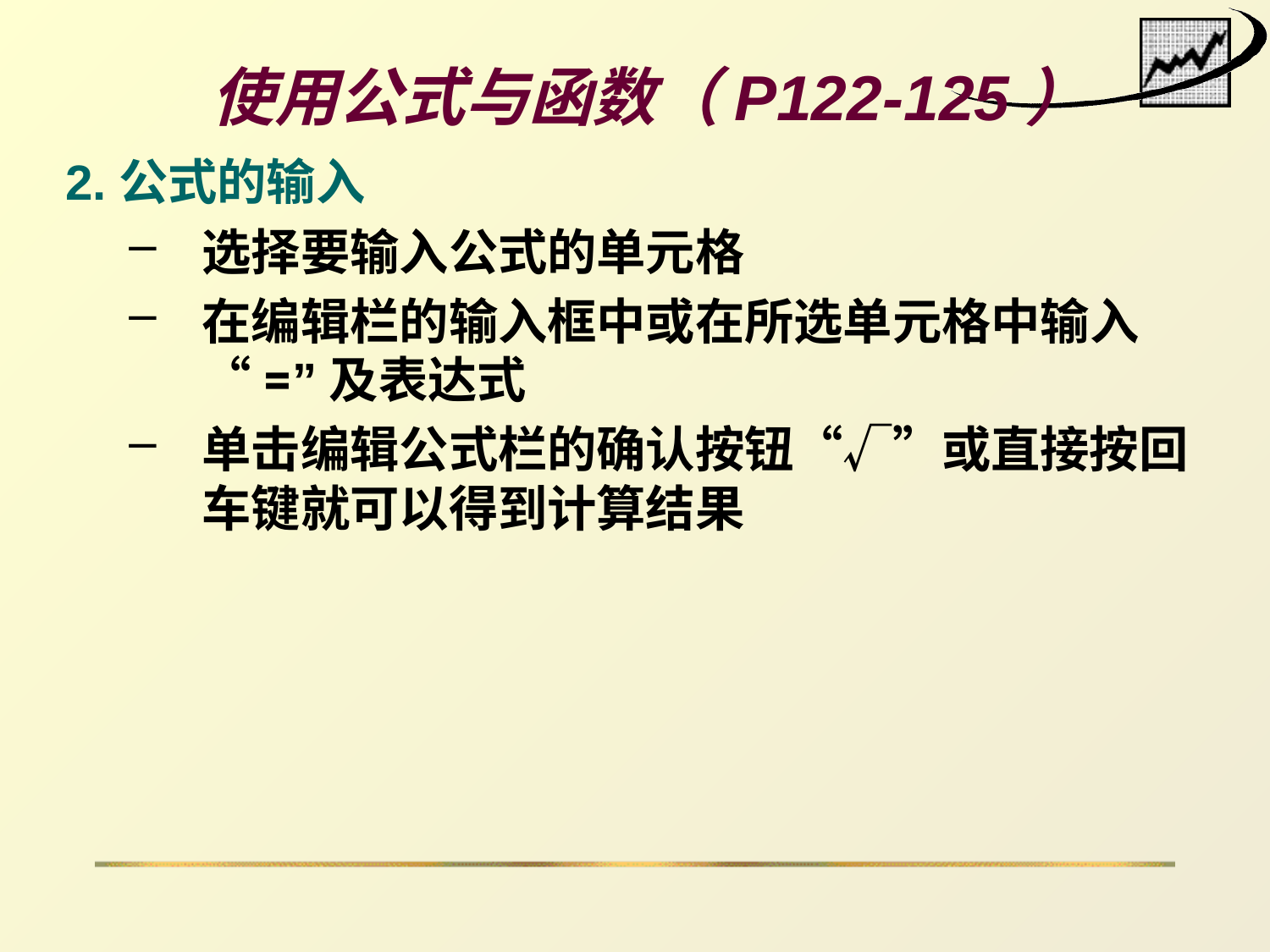

使用公式与函数（P122-125）
2.公式的输入
选择要输入公式的单元格
在编辑栏的输入框中或在所选单元格中输入“=”及表达式
单击编辑公式栏的确认按钮“√”或直接按回车键就可以得到计算结果